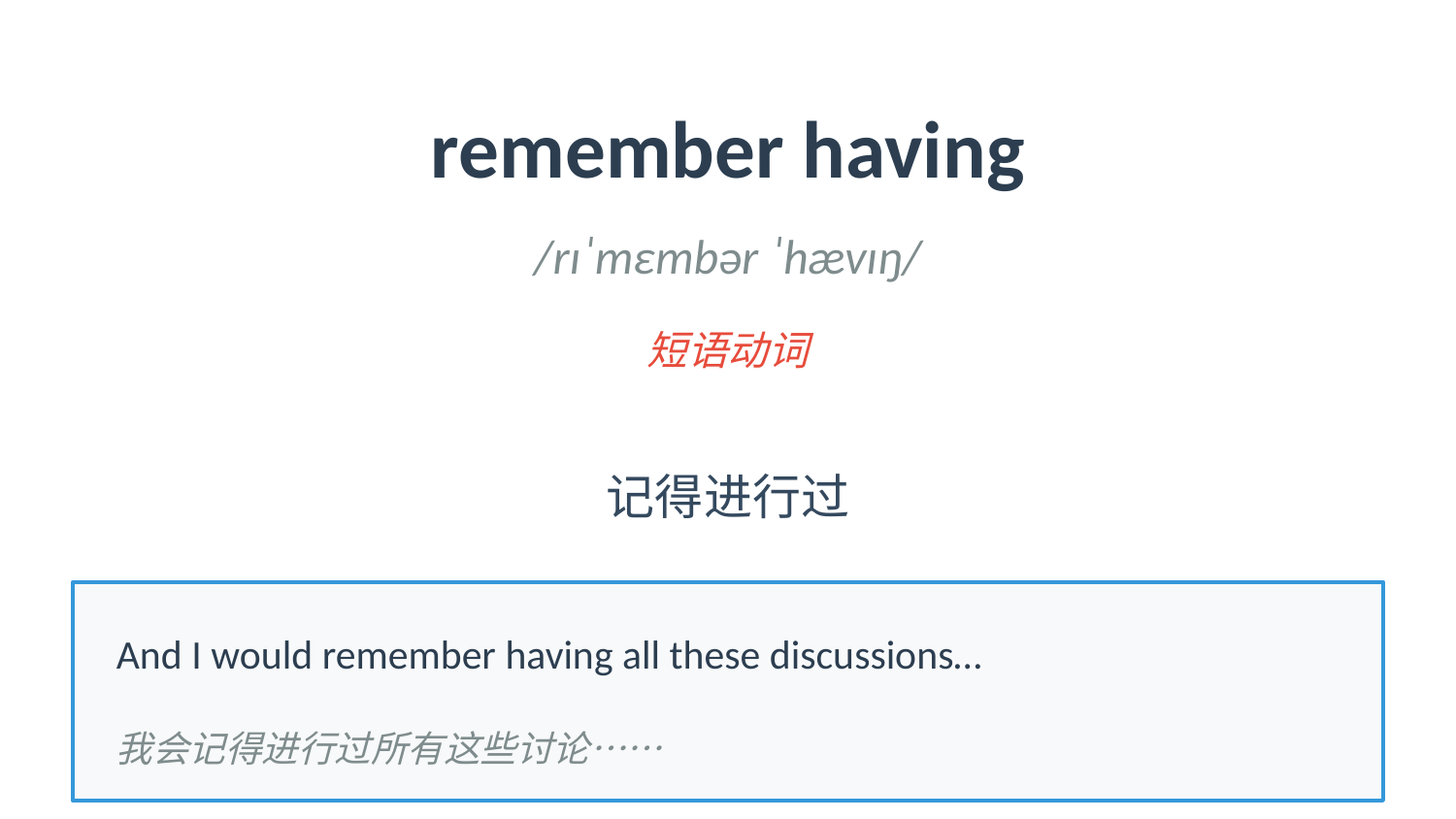

remember having
/rɪˈmɛmbər ˈhævɪŋ/
短语动词
记得进行过

And I would remember having all these discussions…

我会记得进行过所有这些讨论……